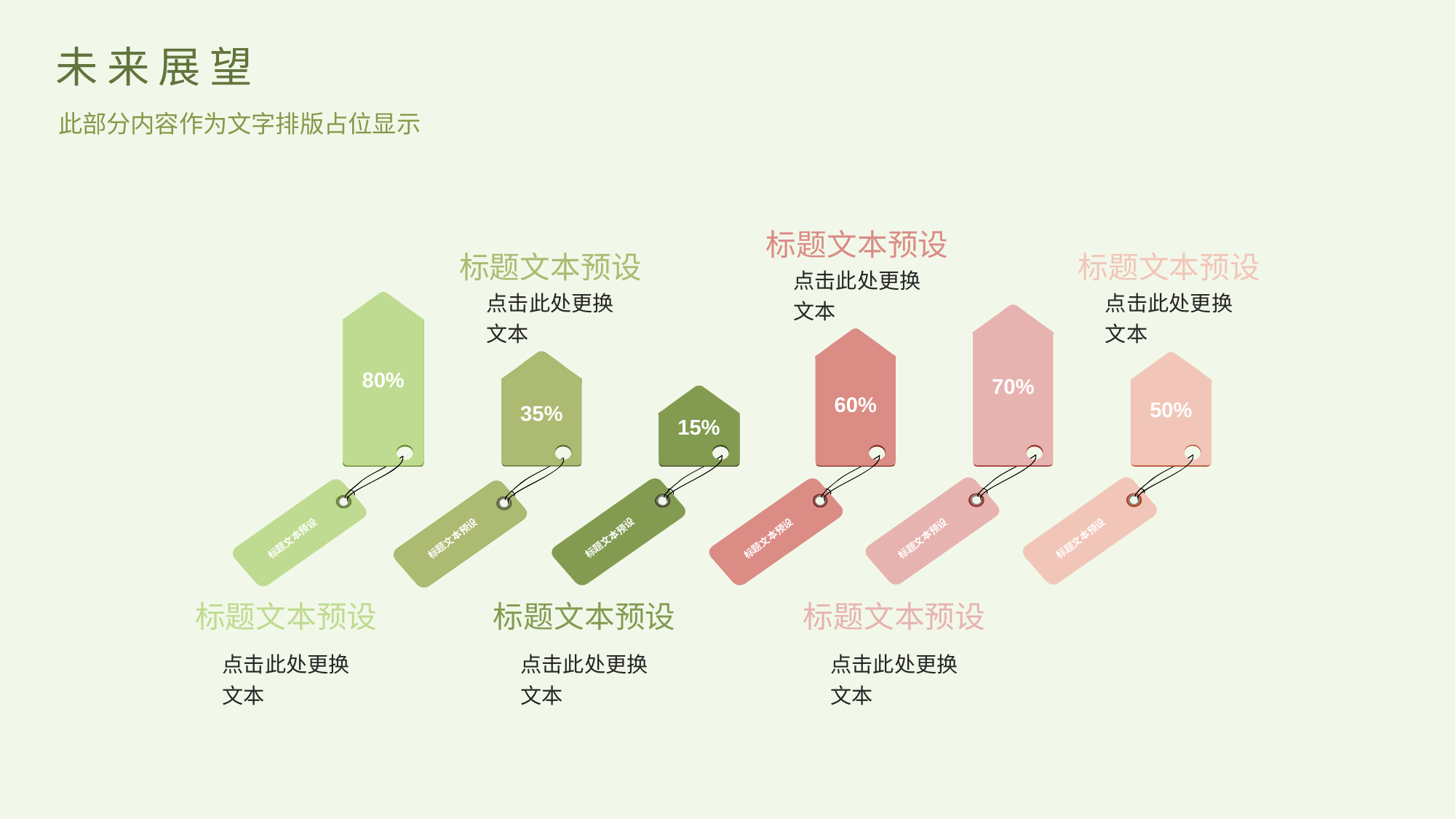

未来展望
此部分内容作为文字排版占位显示
标题文本预设
点击此处更换文本
标题文本预设
点击此处更换文本
标题文本预设
点击此处更换文本

80%
70%
60%
50%

35%
15%

标题文本预设
标题文本预设
标题文本预设
标题文本预设
标题文本预设
标题文本预设
标题文本预设
点击此处更换文本
标题文本预设
点击此处更换文本
标题文本预设
点击此处更换文本